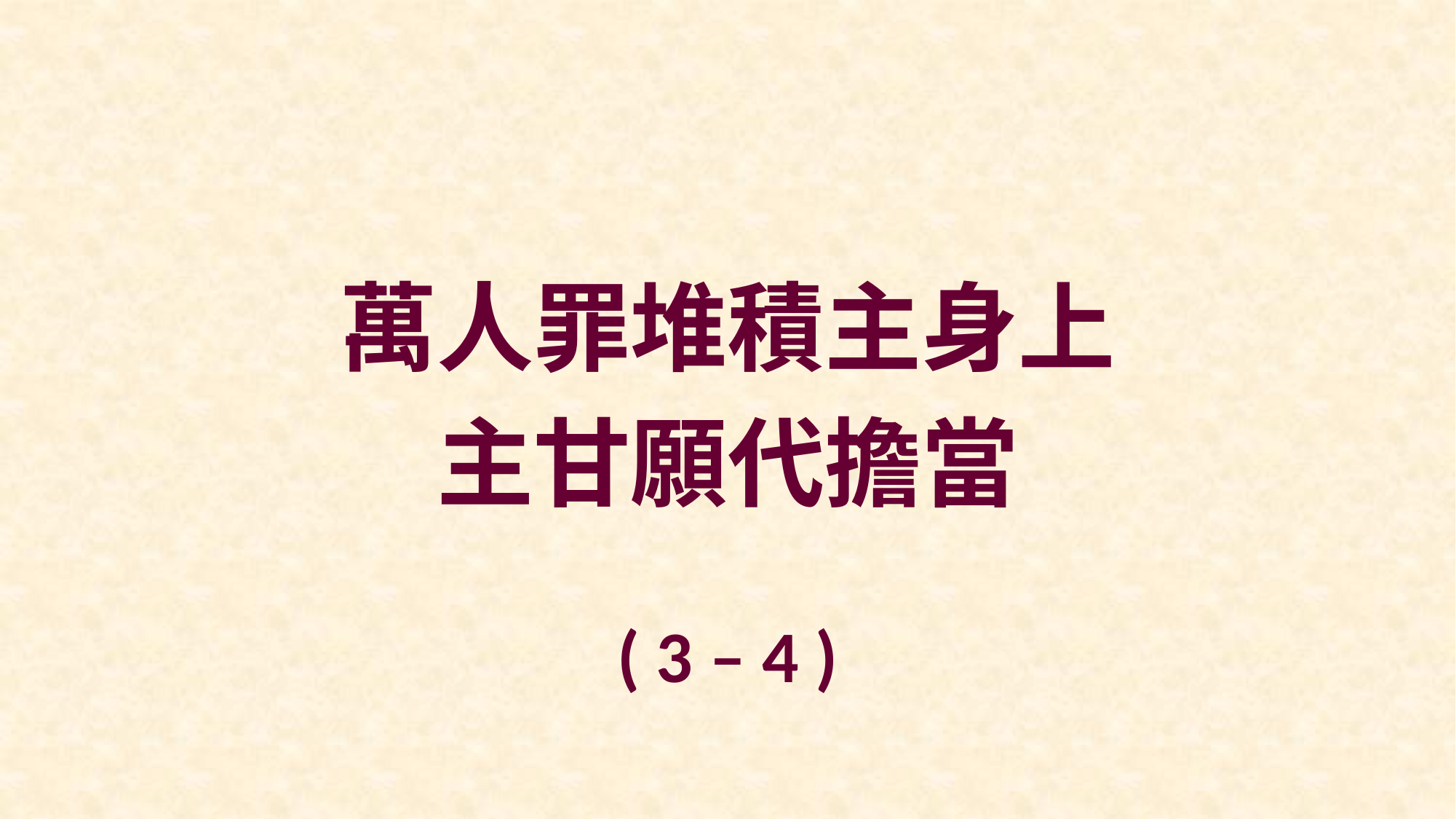

萬人罪堆積主身上
主甘願代擔當
( 3 – 4 )